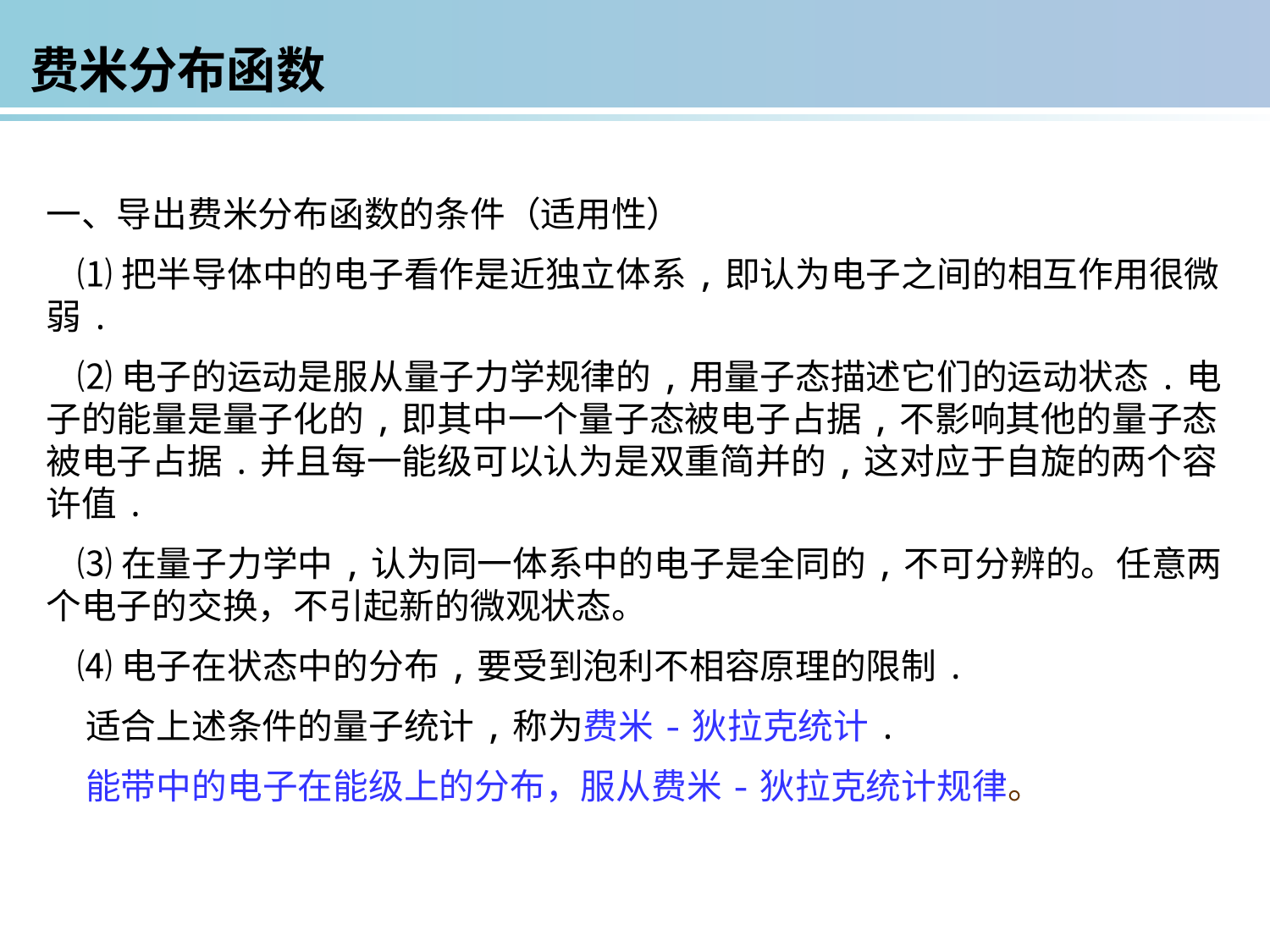

费米分布函数
一、导出费米分布函数的条件（适用性）
    ⑴把半导体中的电子看作是近独立体系,即认为电子之间的相互作用很微弱.
    ⑵电子的运动是服从量子力学规律的,用量子态描述它们的运动状态.电子的能量是量子化的,即其中一个量子态被电子占据,不影响其他的量子态被电子占据.并且每一能级可以认为是双重简并的,这对应于自旋的两个容许值.
    ⑶在量子力学中,认为同一体系中的电子是全同的,不可分辨的。任意两个电子的交换，不引起新的微观状态。
    ⑷电子在状态中的分布,要受到泡利不相容原理的限制.
    适合上述条件的量子统计,称为费米-狄拉克统计.
    能带中的电子在能级上的分布，服从费米-狄拉克统计规律。